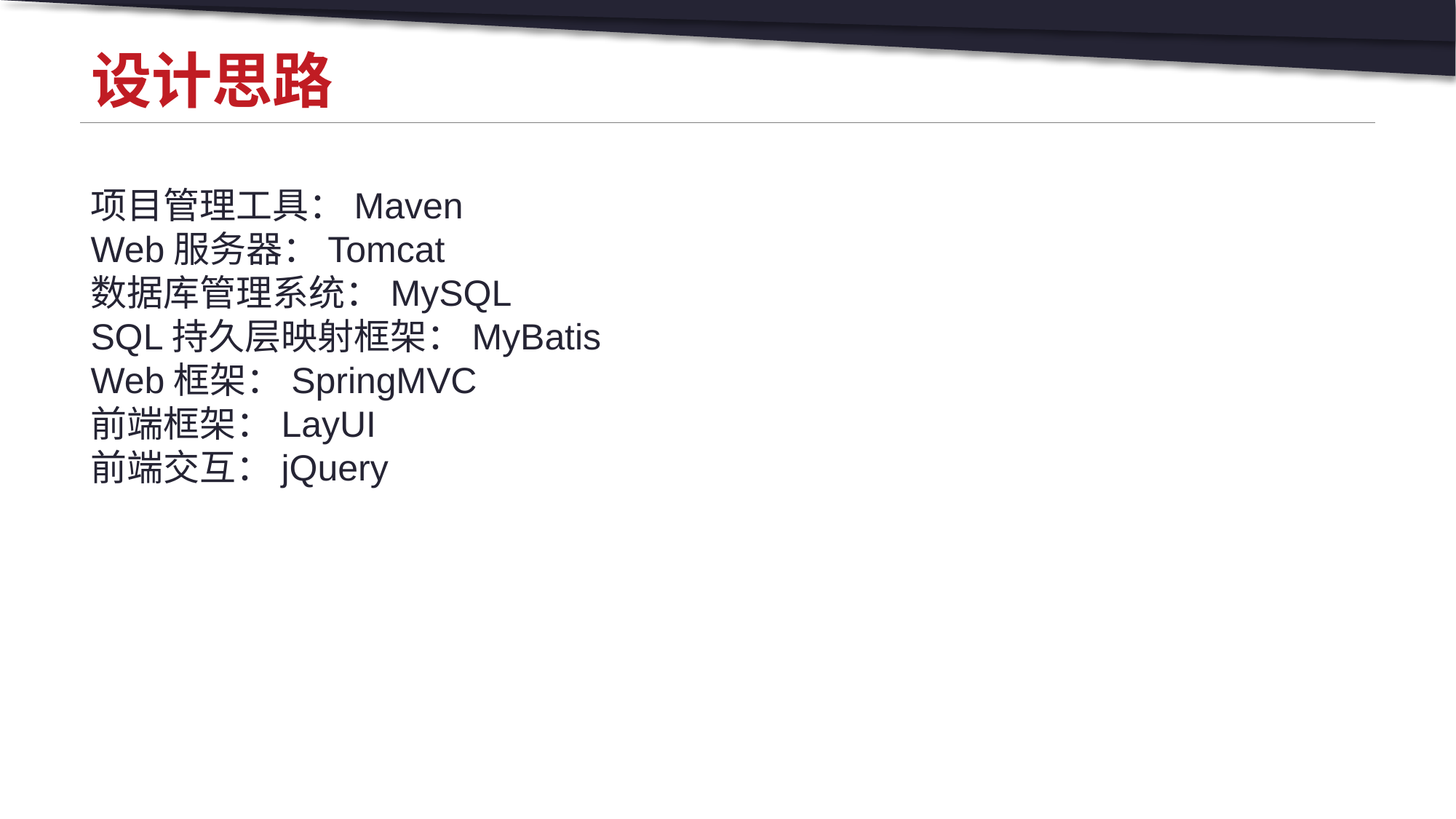

# 设计思路
项目管理工具：Maven
Web服务器：Tomcat
数据库管理系统：MySQL
SQL持久层映射框架：MyBatis
Web框架：SpringMVC
前端框架：LayUI
前端交互：jQuery